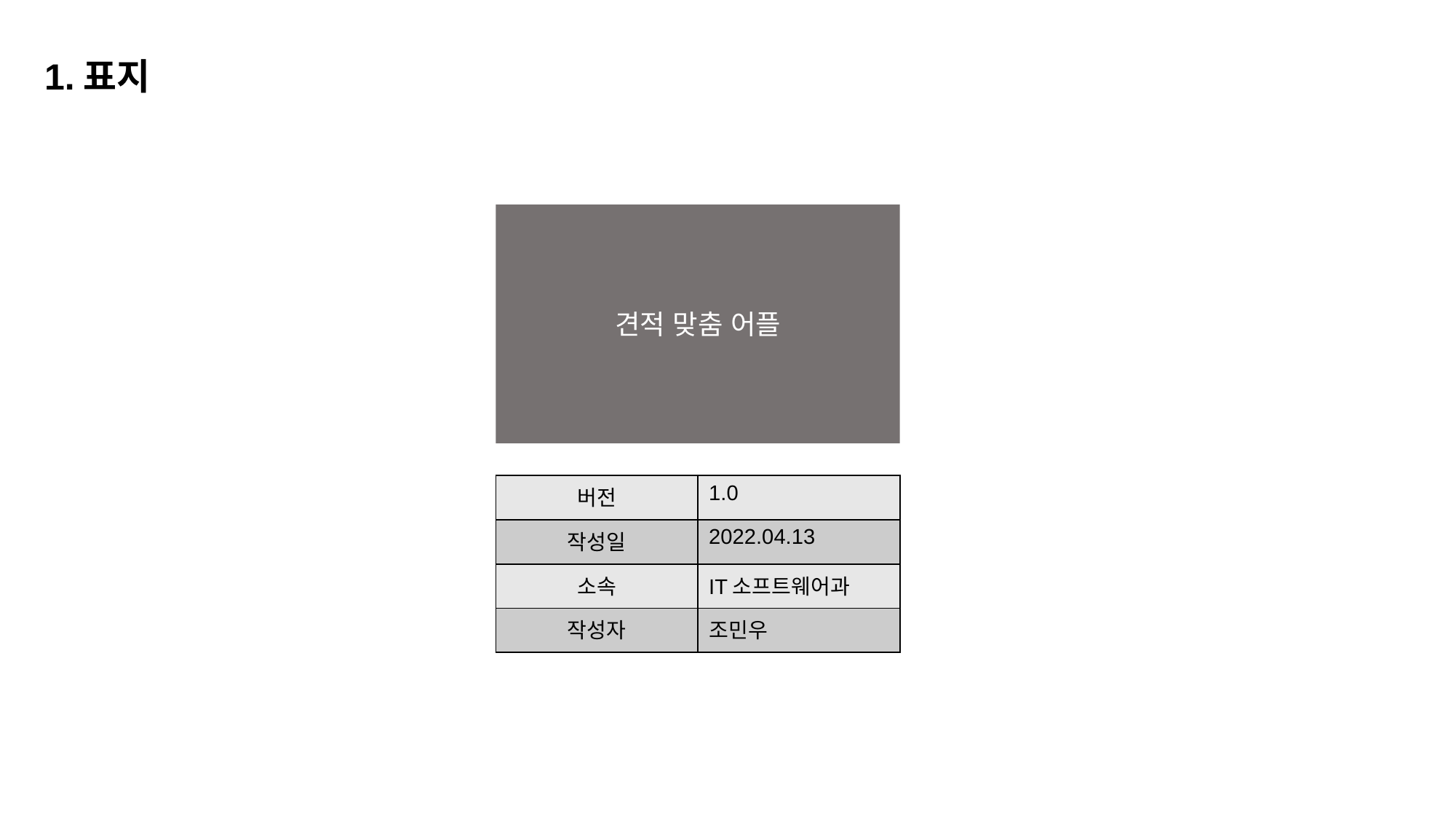

1.표지
견적 맞춤 어플
| 버전 | 1.0 |
| --- | --- |
| 작성일 | 2022.04.13 |
| 소속 | IT소프트웨어과 |
| 작성자 | 조민우 |